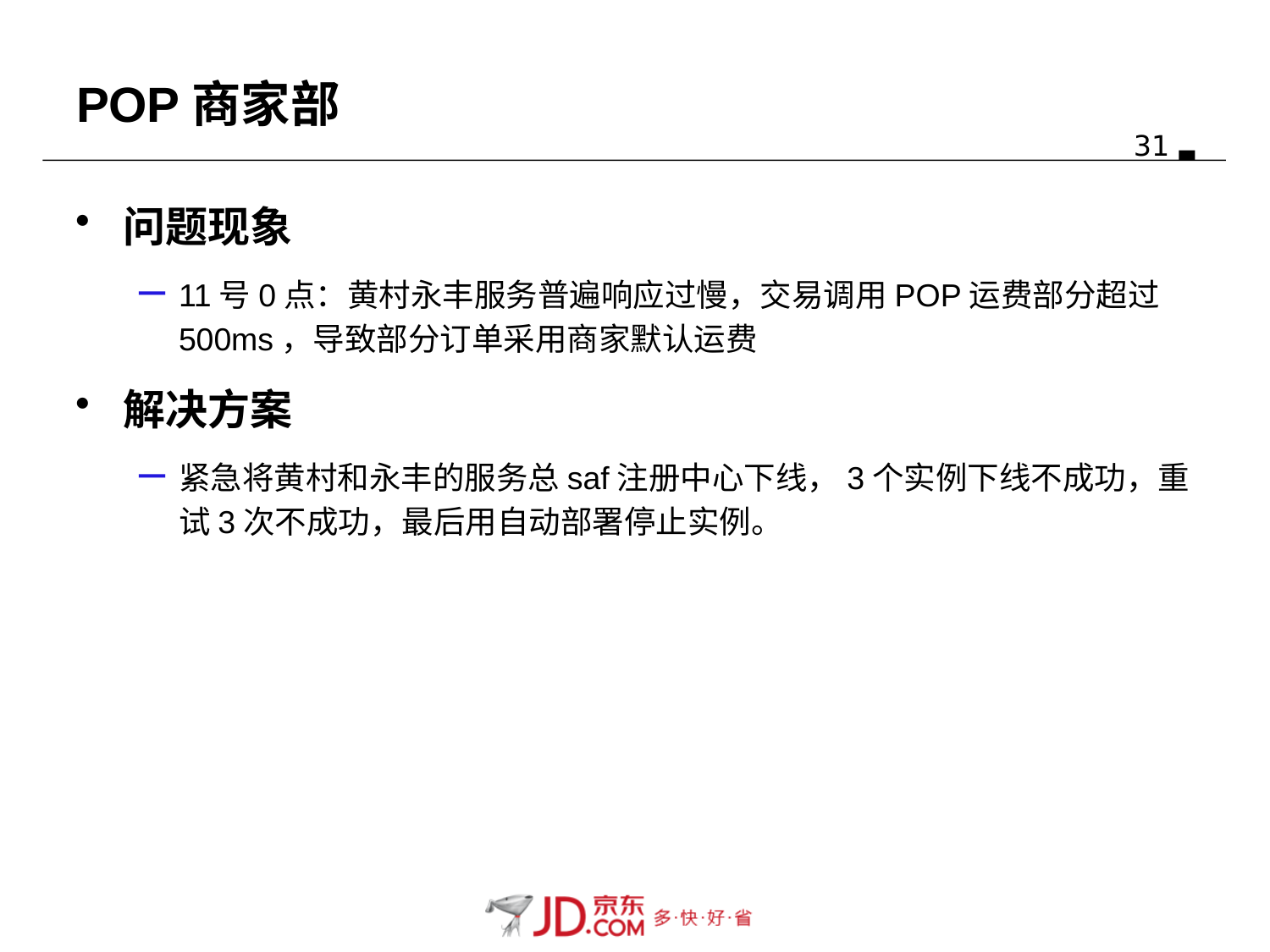

# POP商家部
问题现象
11号0点：黄村永丰服务普遍响应过慢，交易调用POP运费部分超过500ms，导致部分订单采用商家默认运费
解决方案
紧急将黄村和永丰的服务总saf注册中心下线，3个实例下线不成功，重试3次不成功，最后用自动部署停止实例。